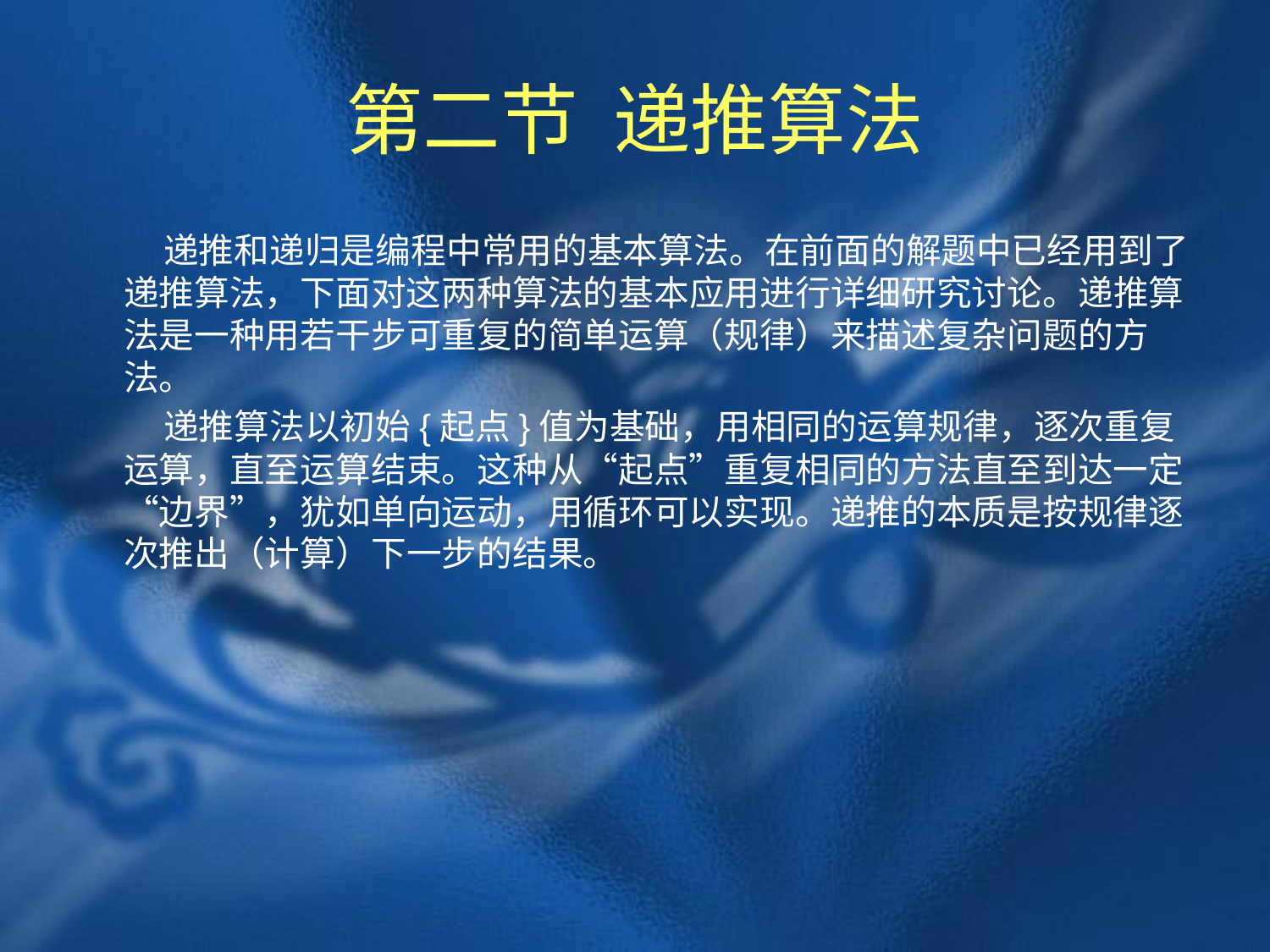

# 第二节  递推算法
	    递推和递归是编程中常用的基本算法。在前面的解题中已经用到了递推算法，下面对这两种算法的基本应用进行详细研究讨论。递推算法是一种用若干步可重复的简单运算（规律）来描述复杂问题的方法。
	    递推算法以初始{起点}值为基础，用相同的运算规律，逐次重复运算，直至运算结束。这种从“起点”重复相同的方法直至到达一定“边界”，犹如单向运动，用循环可以实现。递推的本质是按规律逐次推出（计算）下一步的结果。